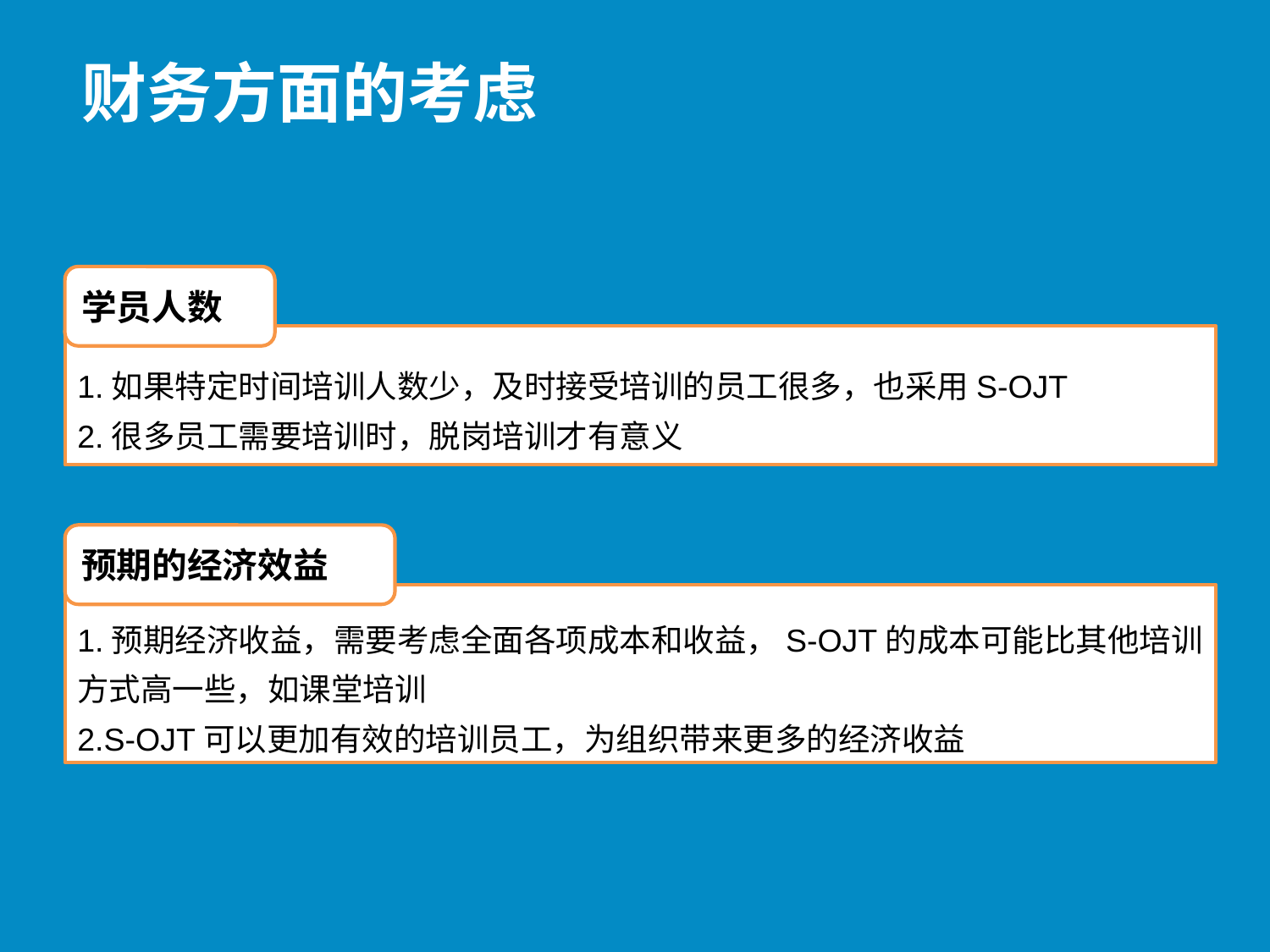

财务方面的考虑
学员人数
1.如果特定时间培训人数少，及时接受培训的员工很多，也采用S-OJT
2.很多员工需要培训时，脱岗培训才有意义
预期的经济效益
1.预期经济收益，需要考虑全面各项成本和收益，S-OJT的成本可能比其他培训方式高一些，如课堂培训
2.S-OJT可以更加有效的培训员工，为组织带来更多的经济收益